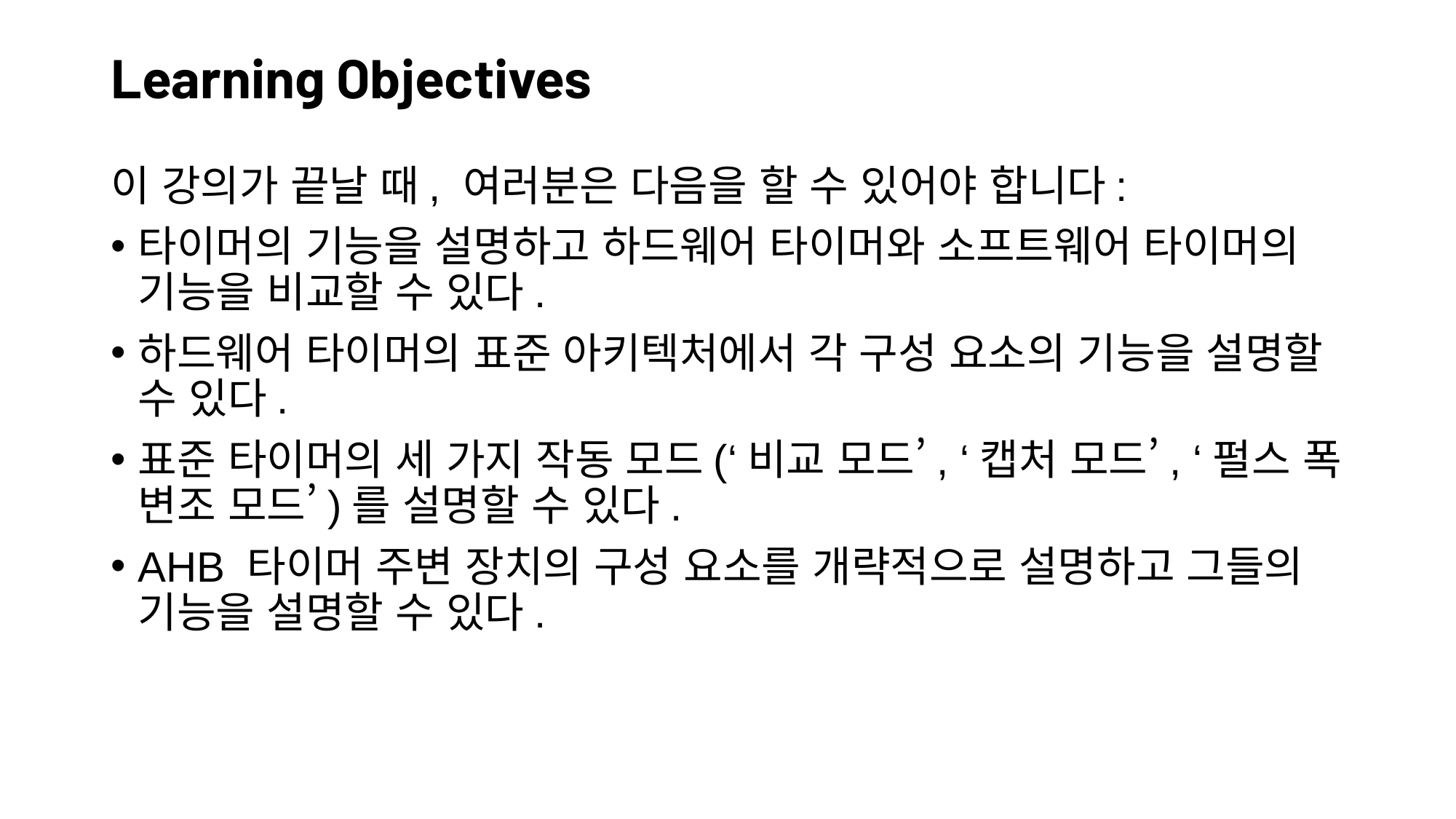

# Learning Objectives
이 강의가 끝날 때, 여러분은 다음을 할 수 있어야 합니다:
타이머의 기능을 설명하고 하드웨어 타이머와 소프트웨어 타이머의 기능을 비교할 수 있다.
하드웨어 타이머의 표준 아키텍처에서 각 구성 요소의 기능을 설명할 수 있다.
표준 타이머의 세 가지 작동 모드(‘비교 모드’, ‘캡처 모드’, ‘펄스 폭 변조 모드’)를 설명할 수 있다.
AHB 타이머 주변 장치의 구성 요소를 개략적으로 설명하고 그들의 기능을 설명할 수 있다.